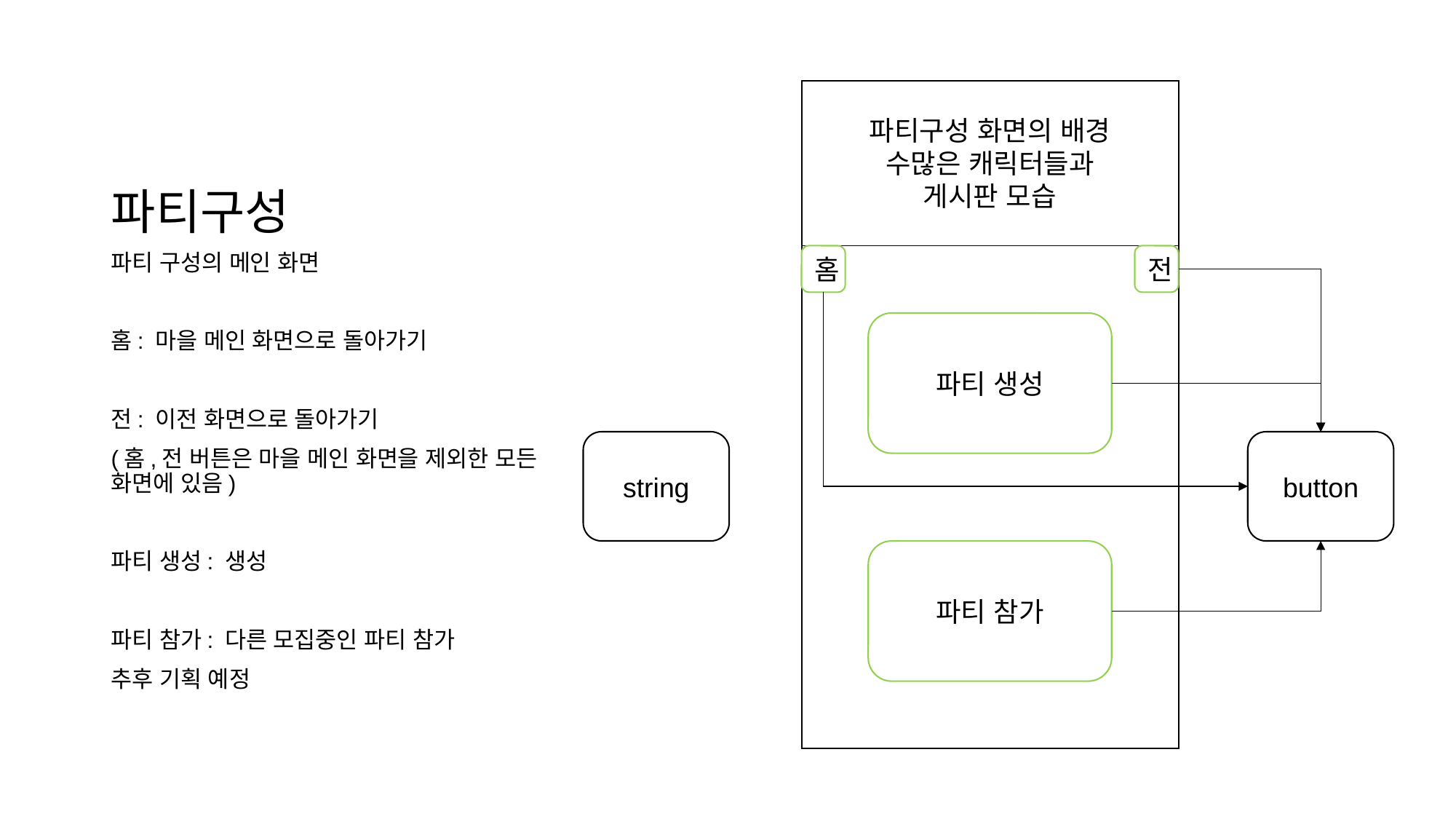

# 파티구성

파티구성 화면의 배경
수많은 캐릭터들과
게시판 모습
파티 구성의 메인 화면

홈: 마을 메인 화면으로 돌아가기

전: 이전 화면으로 돌아가기
(홈,전 버튼은 마을 메인 화면을 제외한 모든 화면에 있음)

파티 생성: 생성

파티 참가: 다른 모집중인 파티 참가
추후 기획 예정

홈
전
파티 생성
string
button
파티 참가